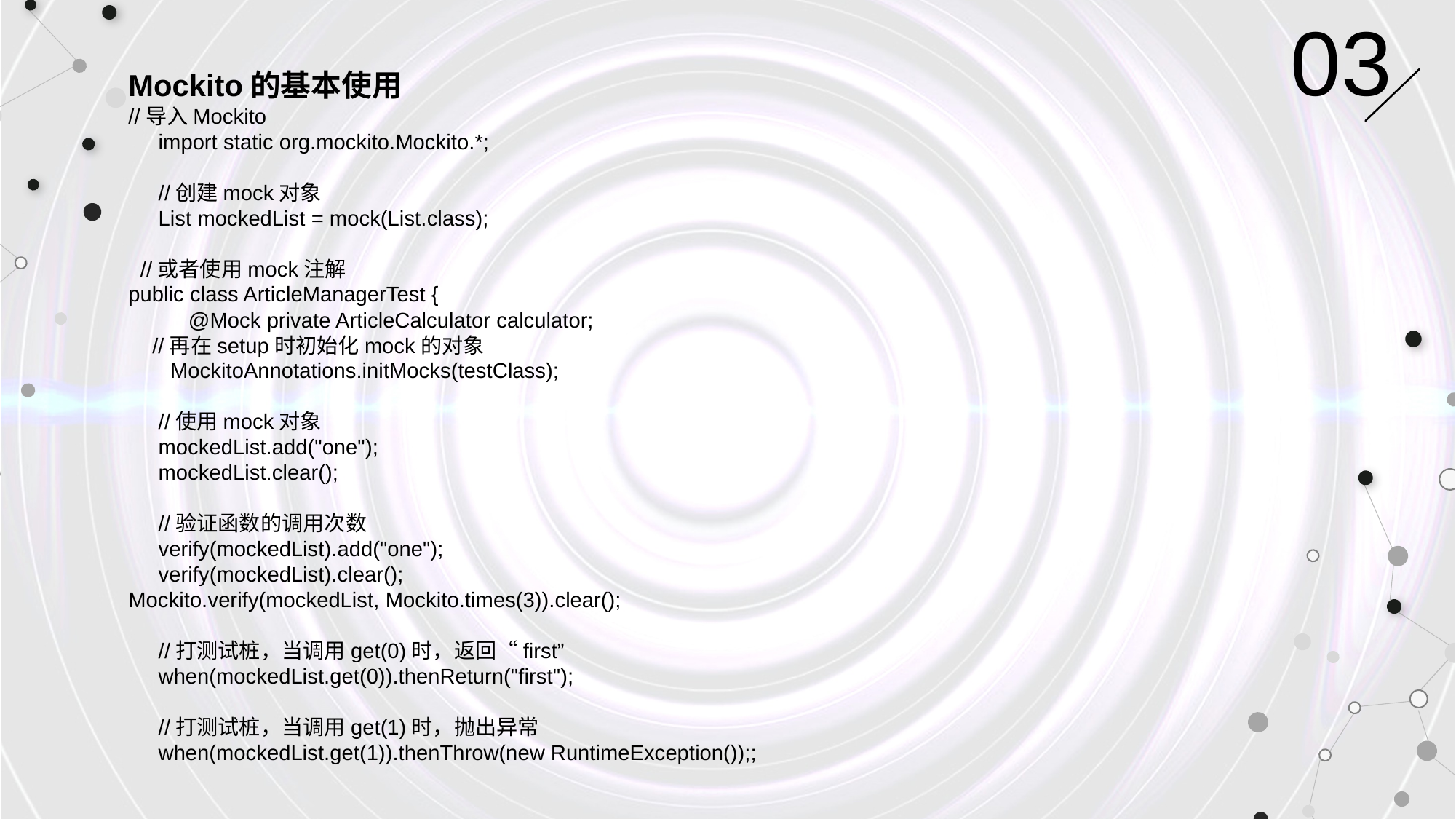

03

Mockito的基本使用
//导入Mockito
     import static org.mockito.Mockito.*;

     //创建mock对象
     List mockedList = mock(List.class);

  //或者使用mock注解
public class ArticleManagerTest {
          @Mock private ArticleCalculator calculator;
    //再在setup时初始化mock的对象
       MockitoAnnotations.initMocks(testClass);

     //使用mock对象
     mockedList.add("one");
     mockedList.clear();

     //验证函数的调用次数
     verify(mockedList).add("one");
     verify(mockedList).clear();
Mockito.verify(mockedList, Mockito.times(3)).clear();

     //打测试桩，当调用get(0)时，返回“first”
     when(mockedList.get(0)).thenReturn("first");

     //打测试桩，当调用get(1)时，抛出异常
     when(mockedList.get(1)).thenThrow(new RuntimeException());;